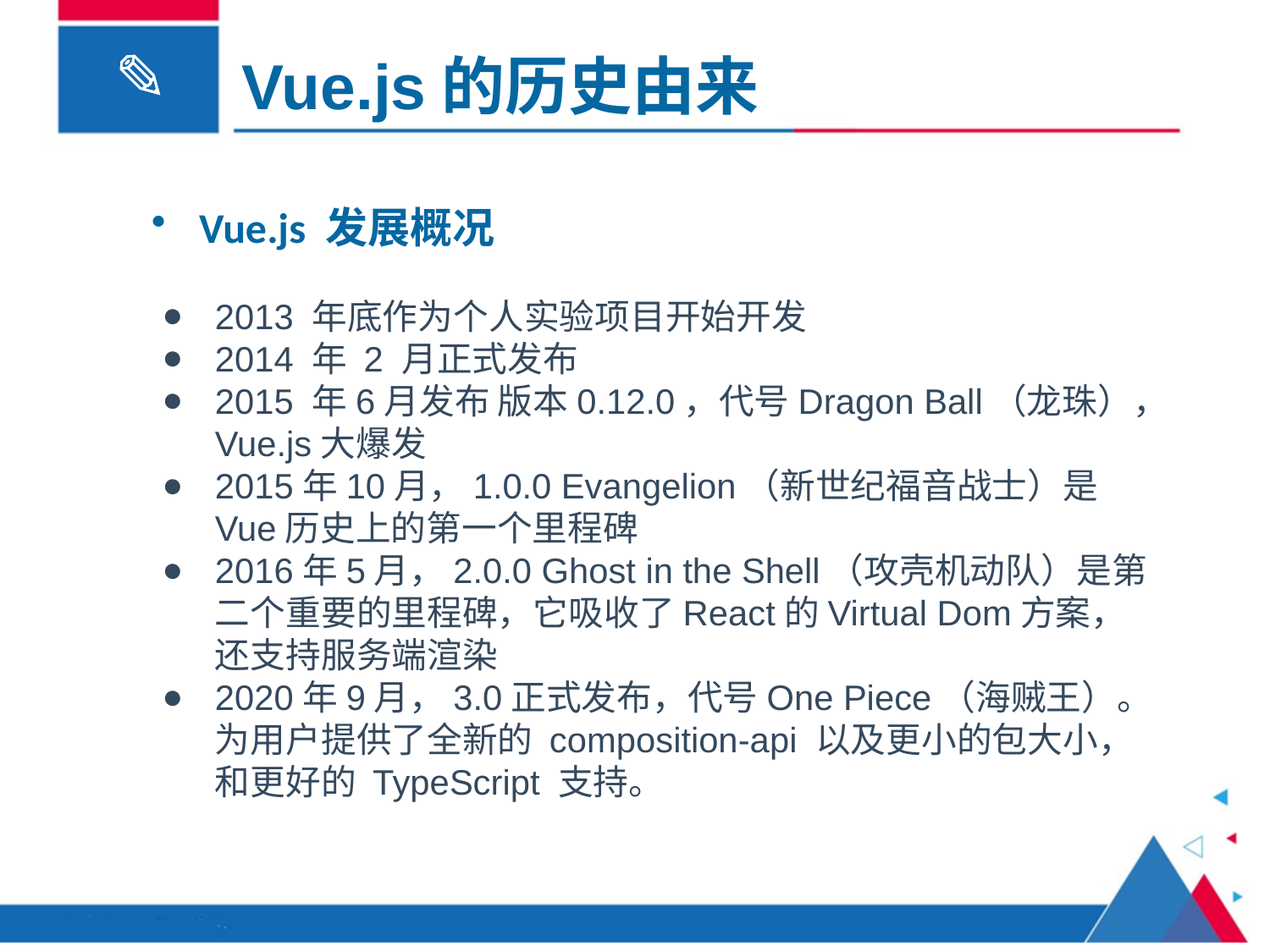

Vue.js的历史由来
Vue.js 发展概况

2013 年底作为个人实验项目开始开发
2014 年 2 月正式发布
2015 年6月发布 版本0.12.0，代号Dragon Ball（龙珠），Vue.js大爆发
2015年10月，1.0.0 Evangelion（新世纪福音战士）是Vue历史上的第一个里程碑
2016年5月，2.0.0 Ghost in the Shell（攻壳机动队）是第二个重要的里程碑，它吸收了React的Virtual Dom方案，还支持服务端渲染
2020年9月，3.0正式发布，代号One Piece（海贼王）。为用户提供了全新的 composition-api 以及更小的包大小，和更好的 TypeScript 支持。
知识点概述